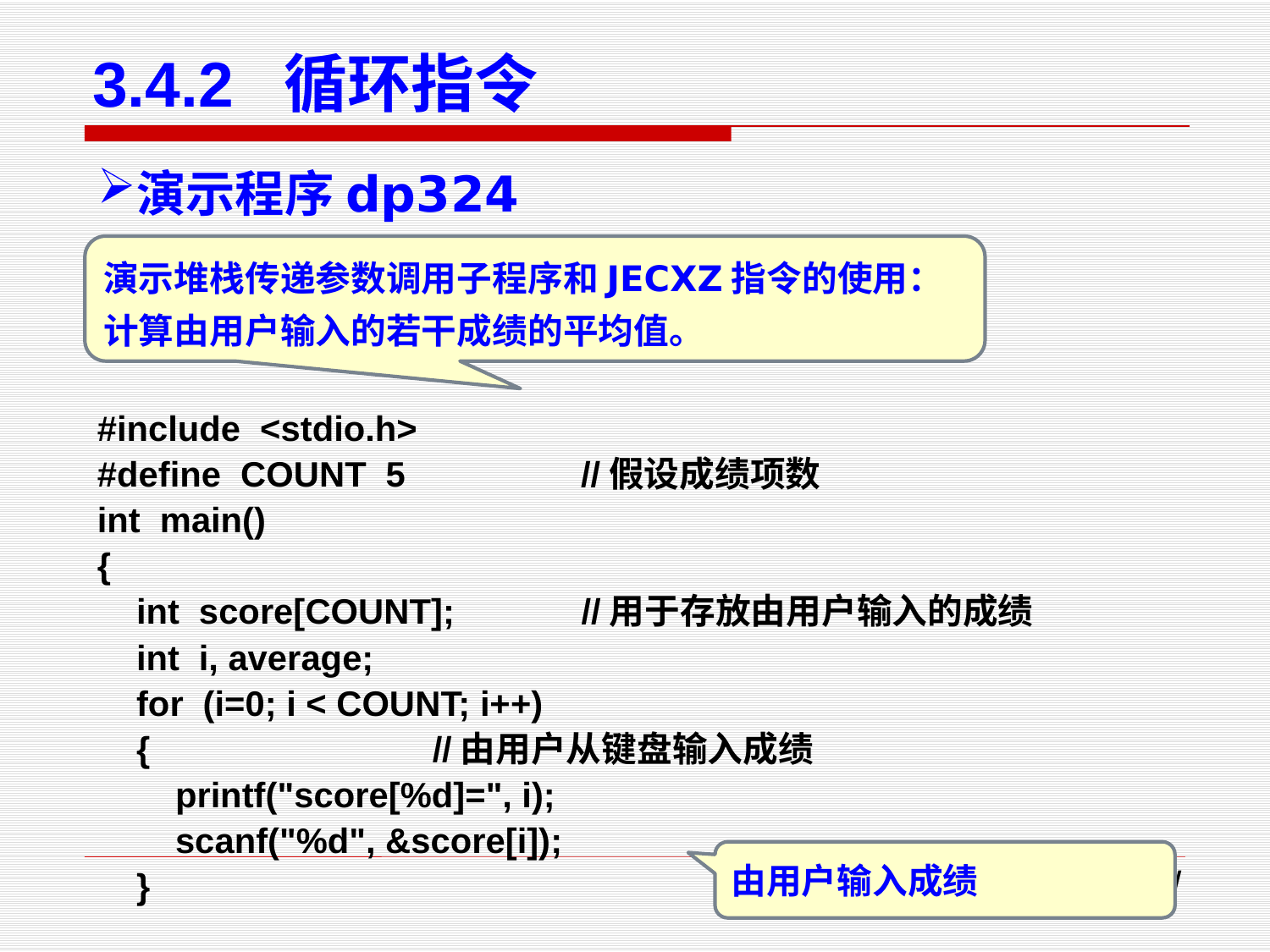

# 3.4.2  循环指令
演示程序dp324
演示堆栈传递参数调用子程序和JECXZ指令的使用：
计算由用户输入的若干成绩的平均值。
#include  <stdio.h>
#define  COUNT  5                  //假设成绩项数
int  main()
{
    int  score[COUNT];             //用于存放由用户输入的成绩
    int  i, average;
    for  (i=0; i < COUNT; i++)
    {                             //由用户从键盘输入成绩
        printf("score[%d]=", i);
        scanf("%d", &score[i]);
    }
由用户输入成绩